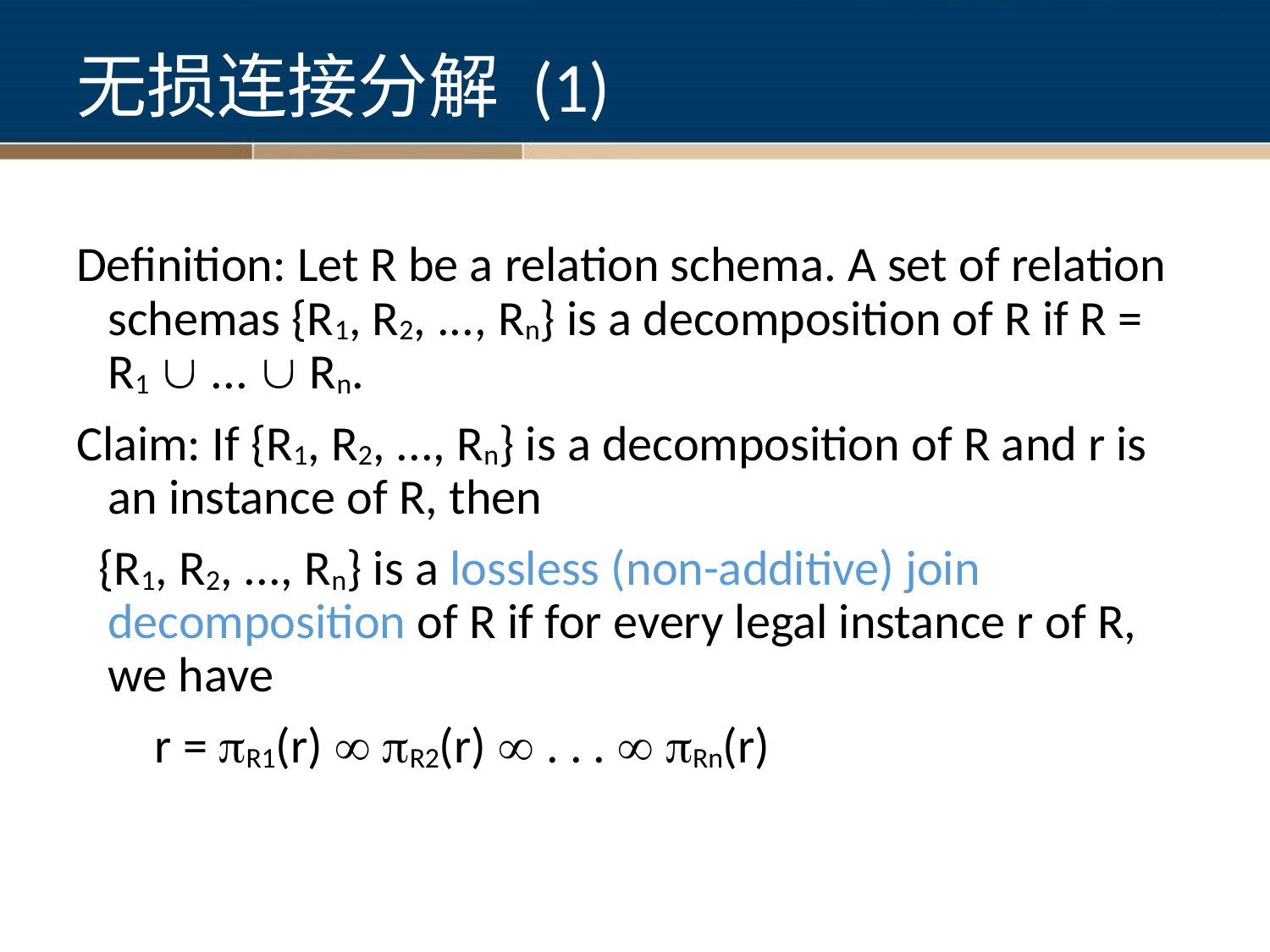

# 无损连接分解 (1)
Definition: Let R be a relation schema. A set of relation schemas {R1, R2, ..., Rn} is a decomposition of R if R = R1 ∪ ... ∪ Rn.
Claim: If {R1, R2, ..., Rn} is a decomposition of R and r is an instance of R, then
  {R1, R2, ..., Rn} is a lossless (non-additive) join decomposition of R if for every legal instance r of R, we have
       r = πR1(r) ∞ πR2(r) ∞ . . . ∞ πRn(r)